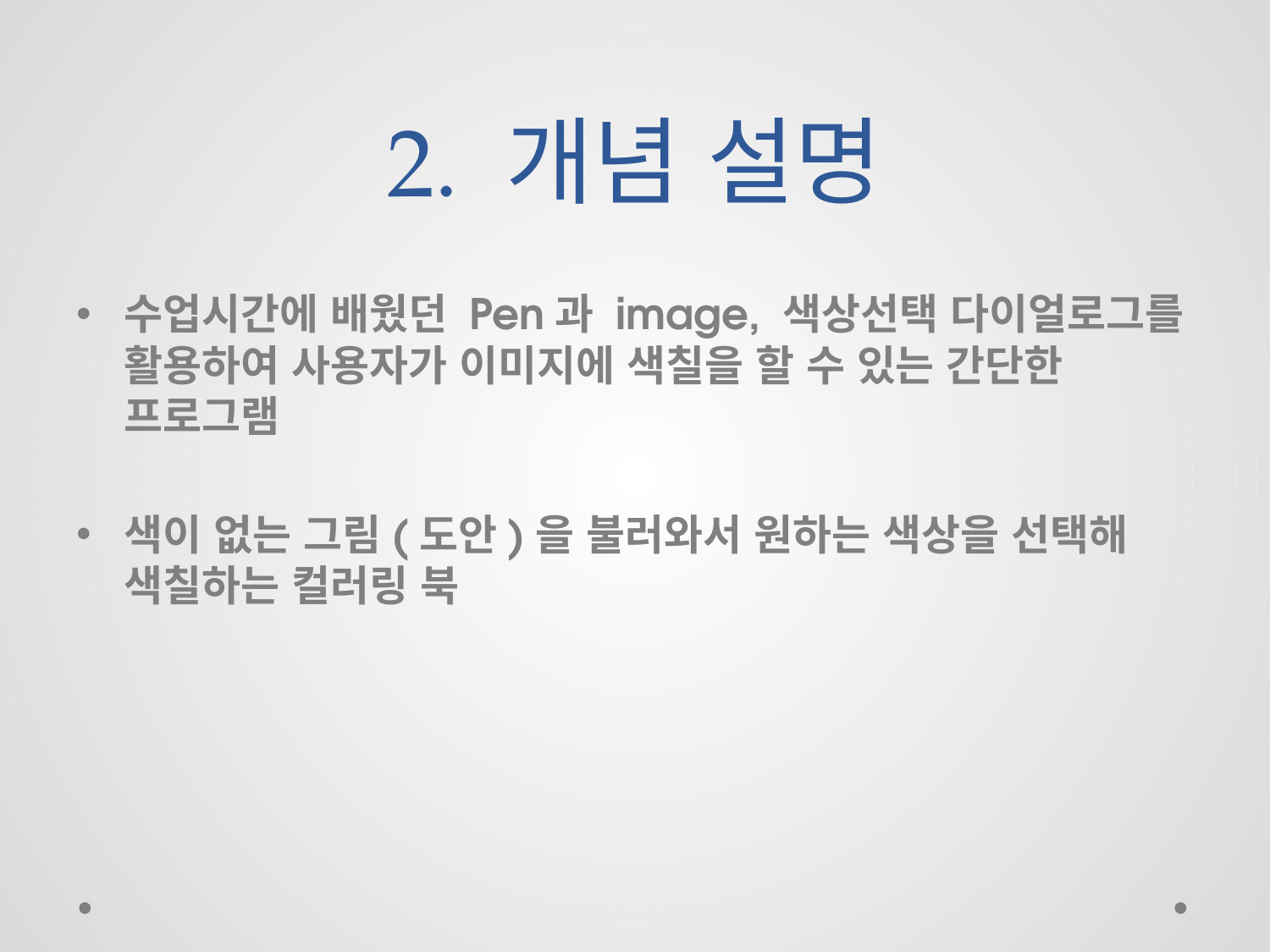

# 2. 개념 설명

수업시간에 배웠던 Pen과 image, 색상선택 다이얼로그를 활용하여 사용자가 이미지에 색칠을 할 수 있는 간단한 프로그램

색이 없는 그림(도안)을 불러와서 원하는 색상을 선택해 색칠하는 컬러링 북